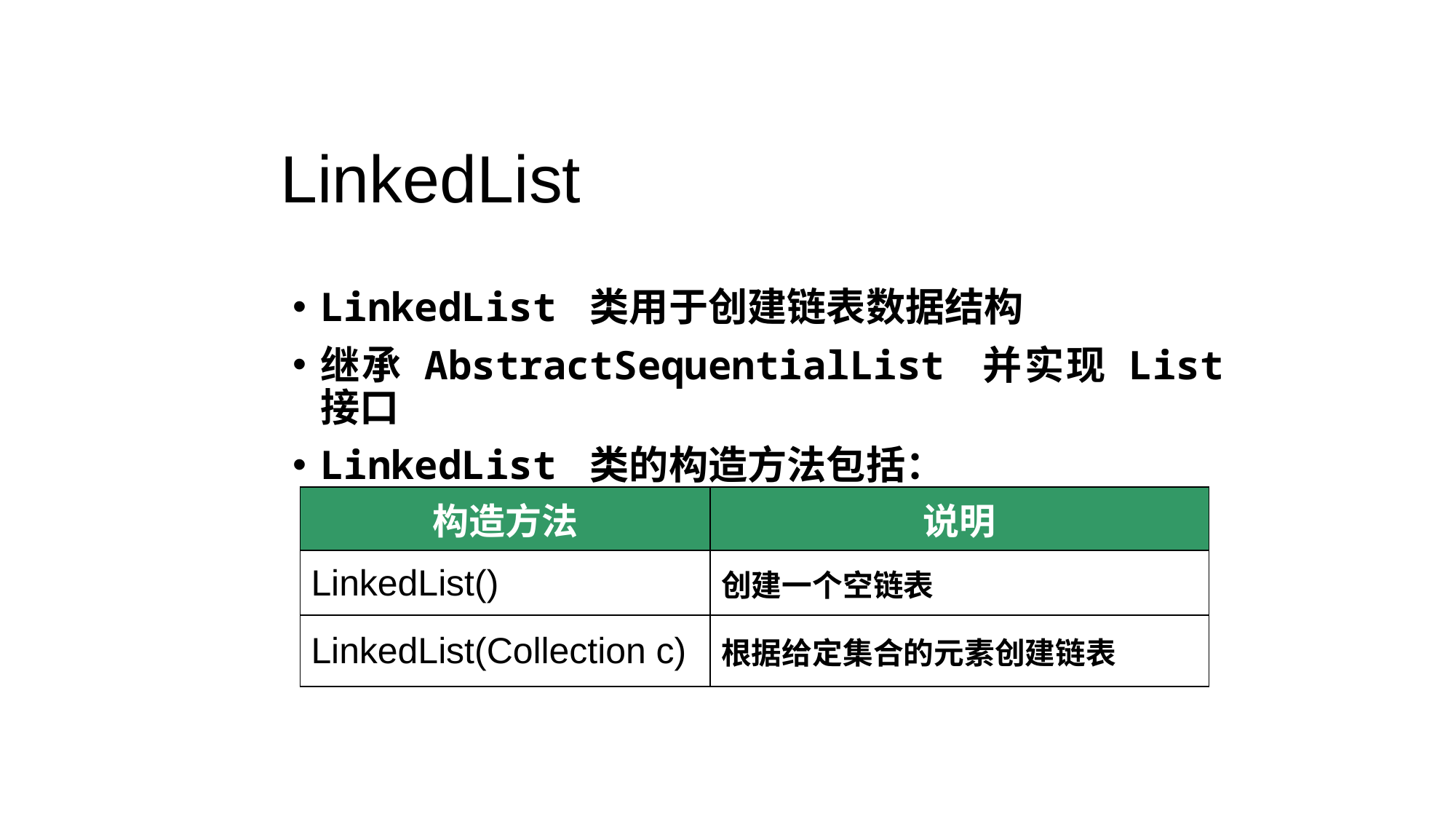

# LinkedList
LinkedList 类用于创建链表数据结构
继承 AbstractSequentialList 并实现 List 接口
LinkedList 类的构造方法包括：
| 构造方法 | 说明 |
| --- | --- |
| LinkedList() | 创建一个空链表 |
| LinkedList(Collection c) | 根据给定集合的元素创建链表 |
28